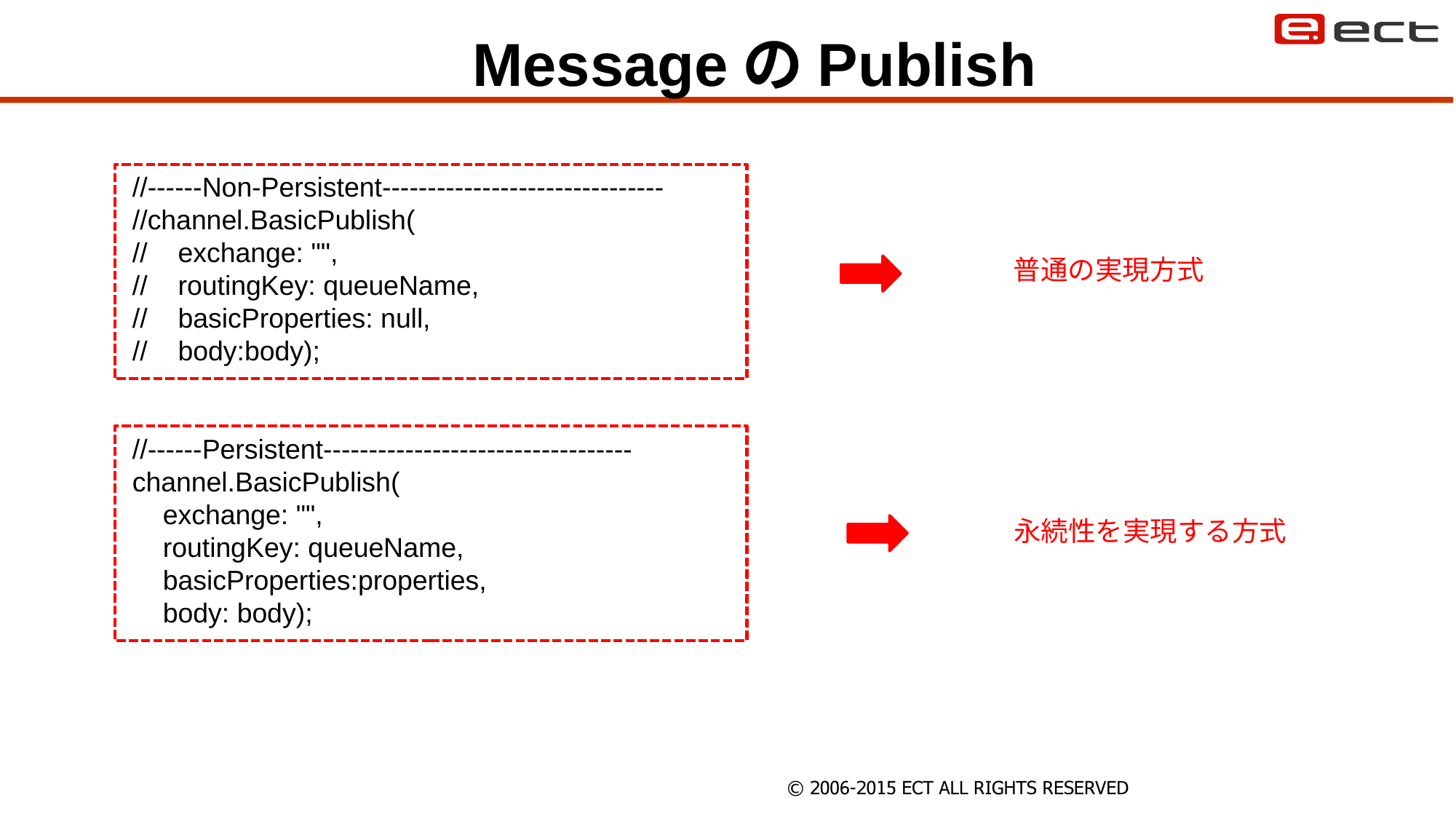

# MessageのPublish

//------Non-Persistent-------------------------------
//channel.BasicPublish(
//    exchange: "",
//    routingKey: queueName,
//    basicProperties: null,
//    body:body);

//------Persistent----------------------------------
channel.BasicPublish(
    exchange: "",
    routingKey: queueName,
    basicProperties:properties,
    body: body);
普通の実現方式

永続性を実現する方式